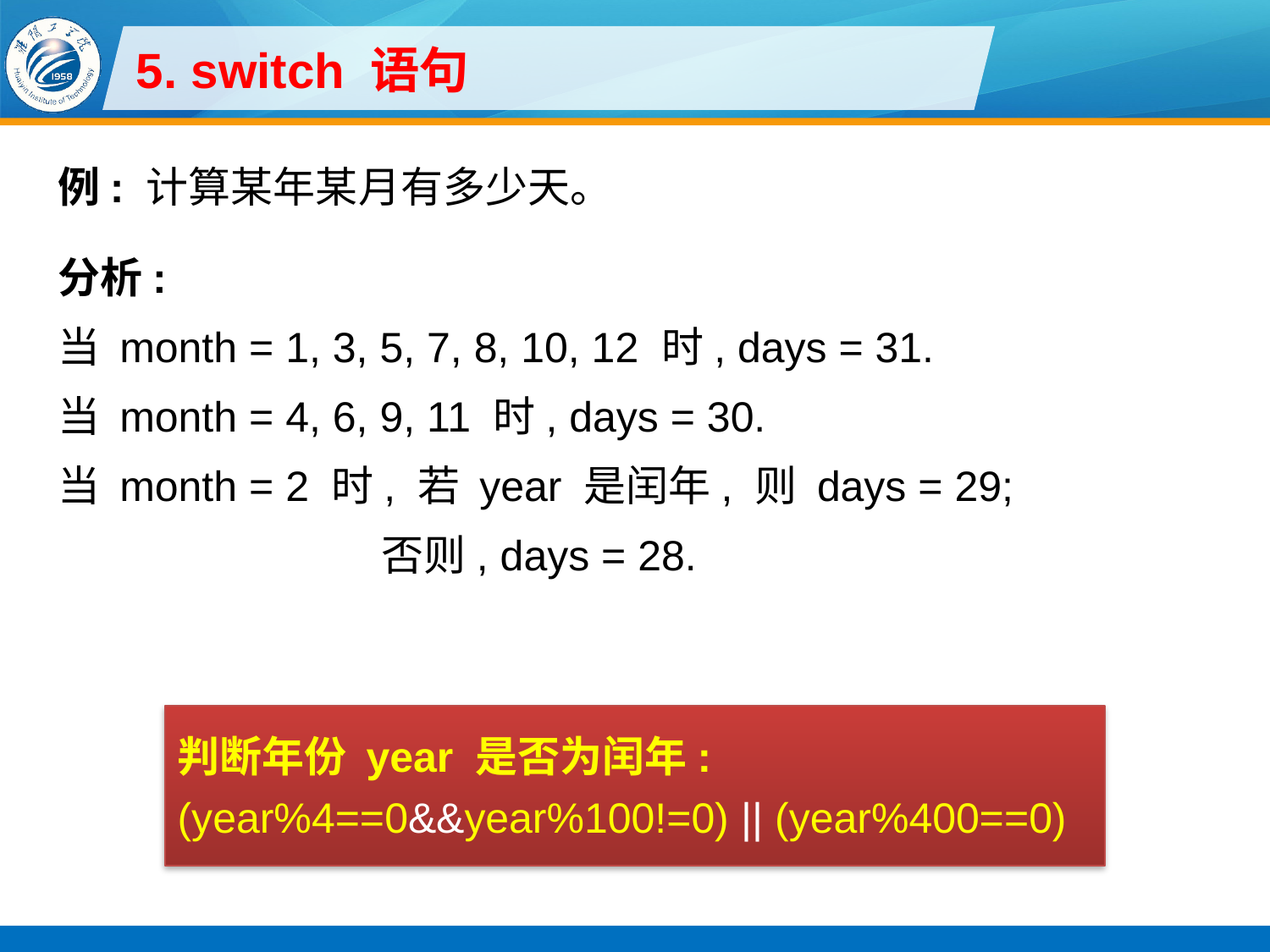

# 5. switch 语句
例: 计算某年某月有多少天。
分析:
当 month = 1, 3, 5, 7, 8, 10, 12 时, days = 31.
当 month = 4, 6, 9, 11 时, days = 30.
当 month = 2 时, 若 year 是闰年, 则 days = 29;
否则, days = 28.
判断年份 year 是否为闰年:
(year%4==0&&year%100!=0) || (year%400==0)